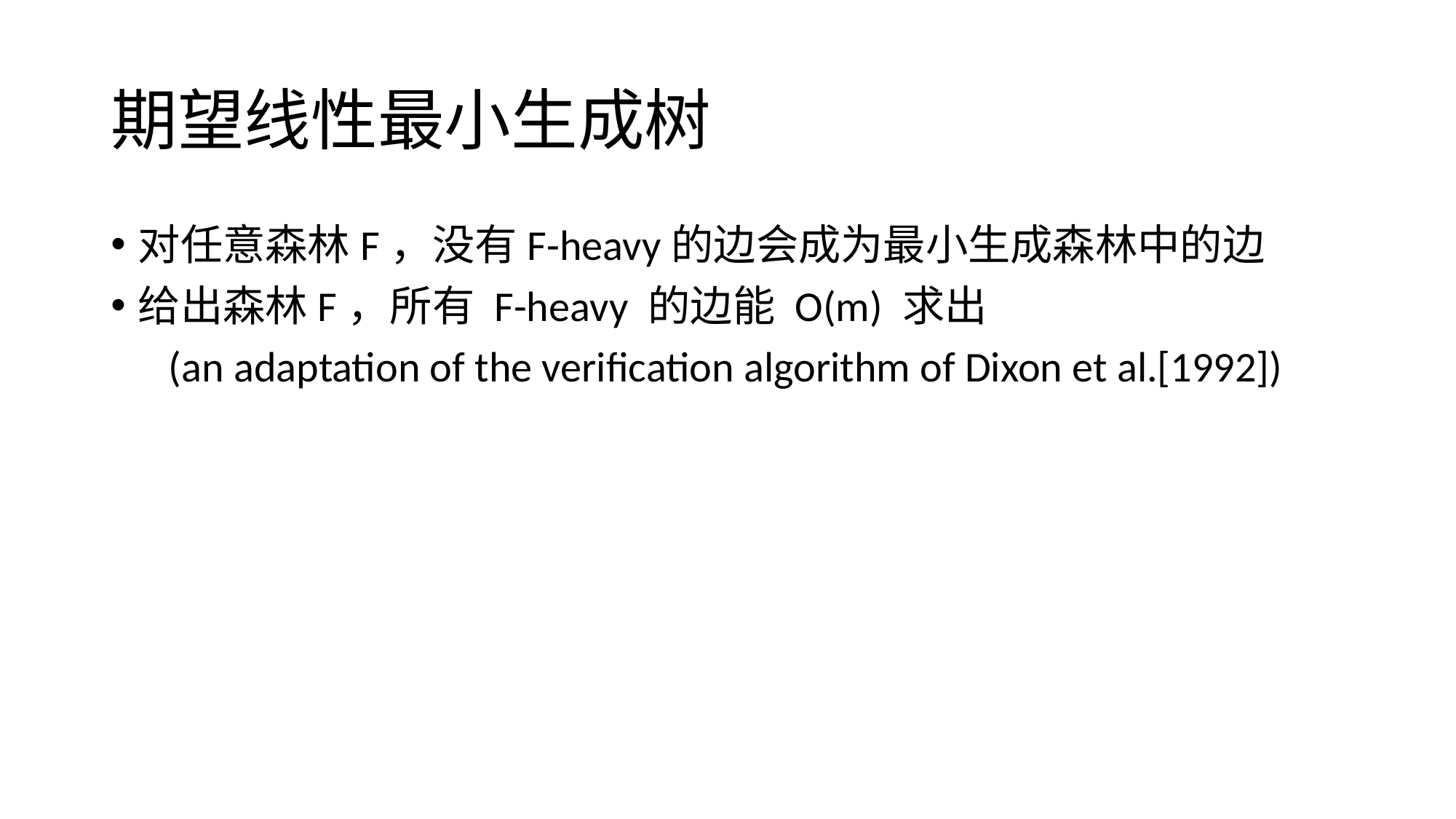

# 期望线性最小生成树
对任意森林F，没有F-heavy的边会成为最小生成森林中的边
给出森林F，所有 F-heavy 的边能 O(m) 求出
      (an adaptation of the verification algorithm of Dixon et al.[1992])